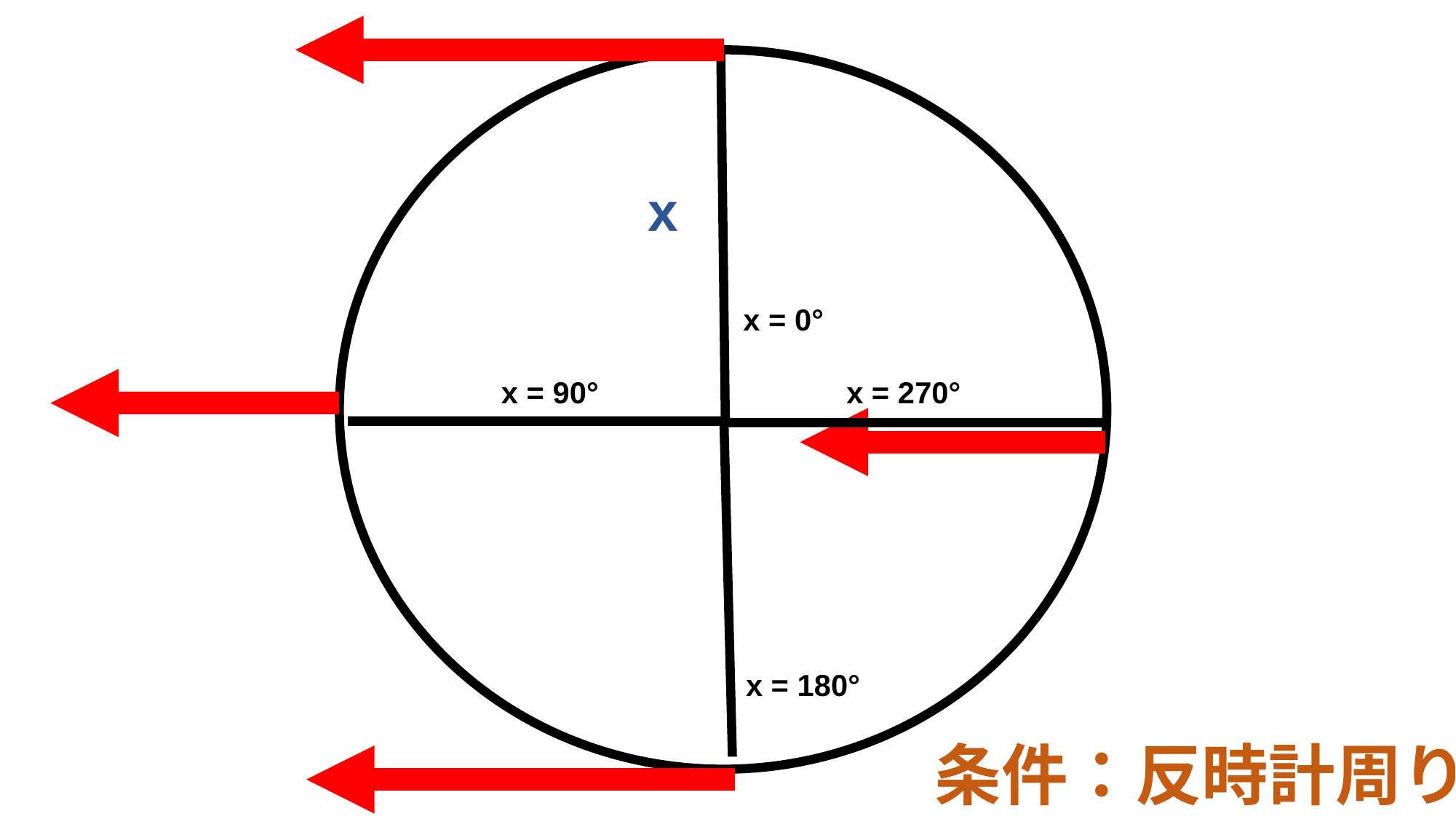

x

x = 0°

x = 270°
x = 90°
x = 180°
条件：反時計周り